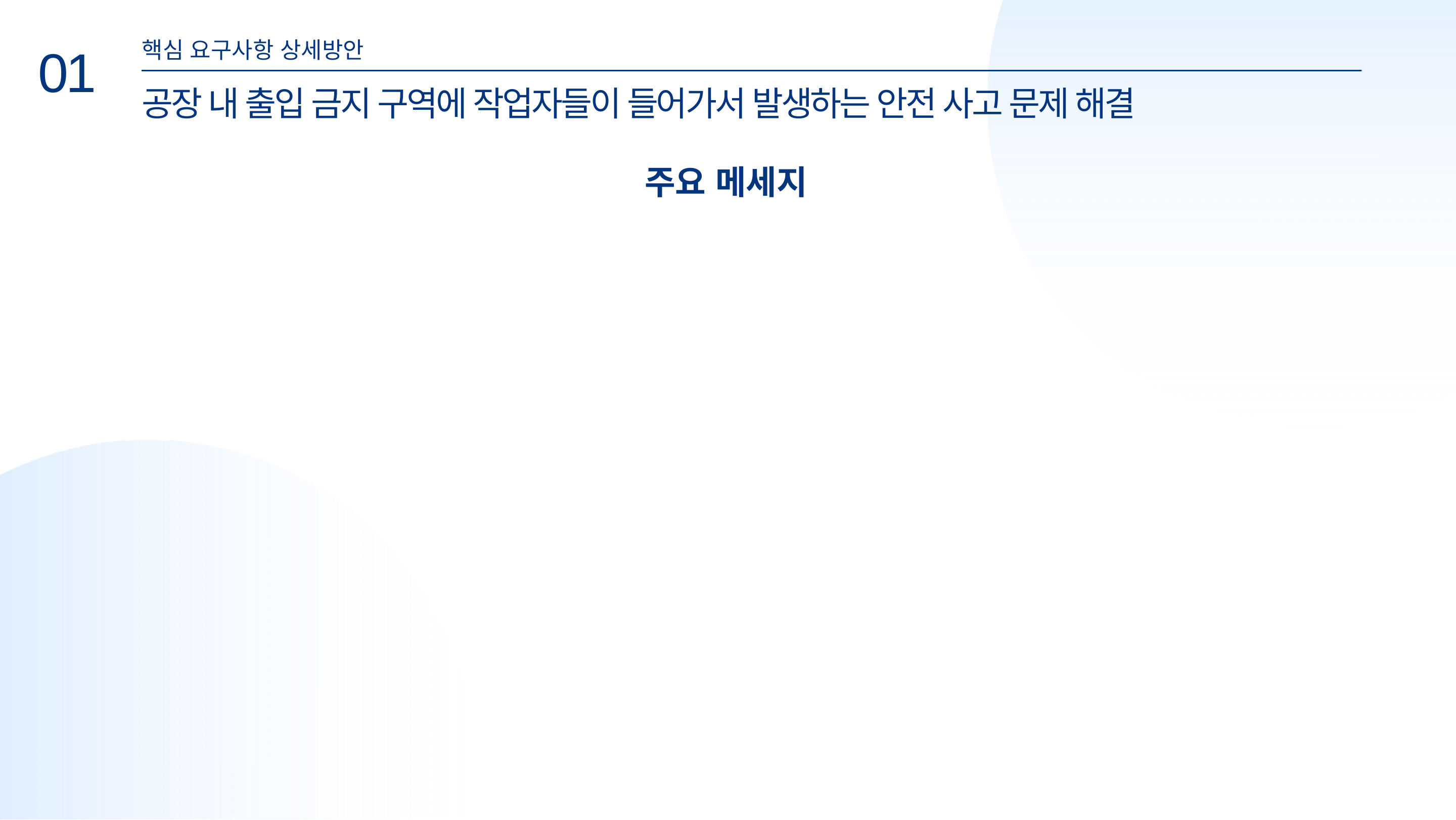

핵심 요구사항 상세방안
01
공장 내 출입 금지 구역에 작업자들이 들어가서 발생하는 안전 사고 문제 해결
주요 메세지